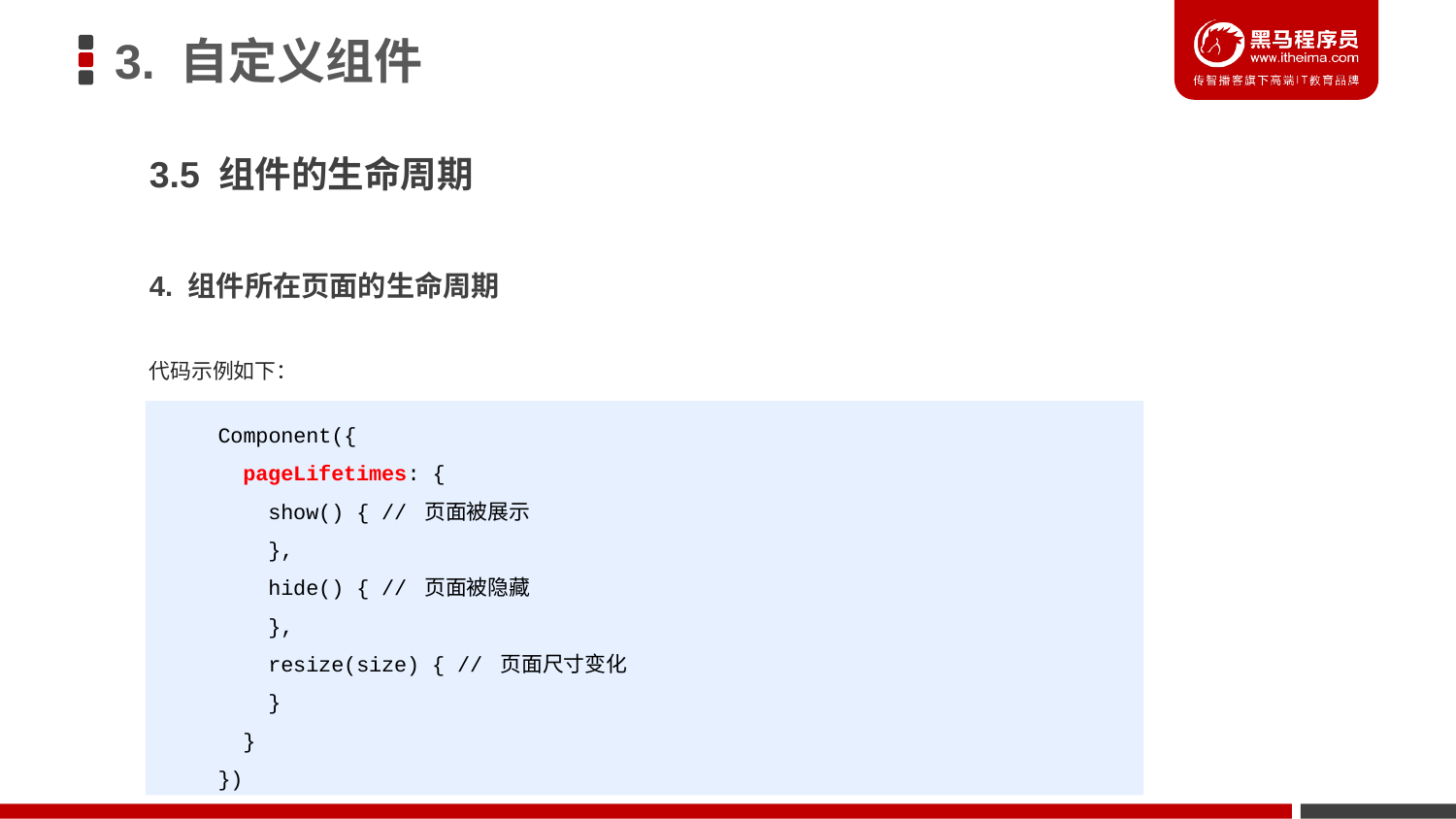

# 3. 自定义组件
3.5 组件的生命周期
4. 组件所在页面的生命周期
代码示例如下：

Component({
  pageLifetimes: {
    show() { // 页面被展示
    },
    hide() { // 页面被隐藏
    },
    resize(size) { // 页面尺寸变化
    }
  }
})